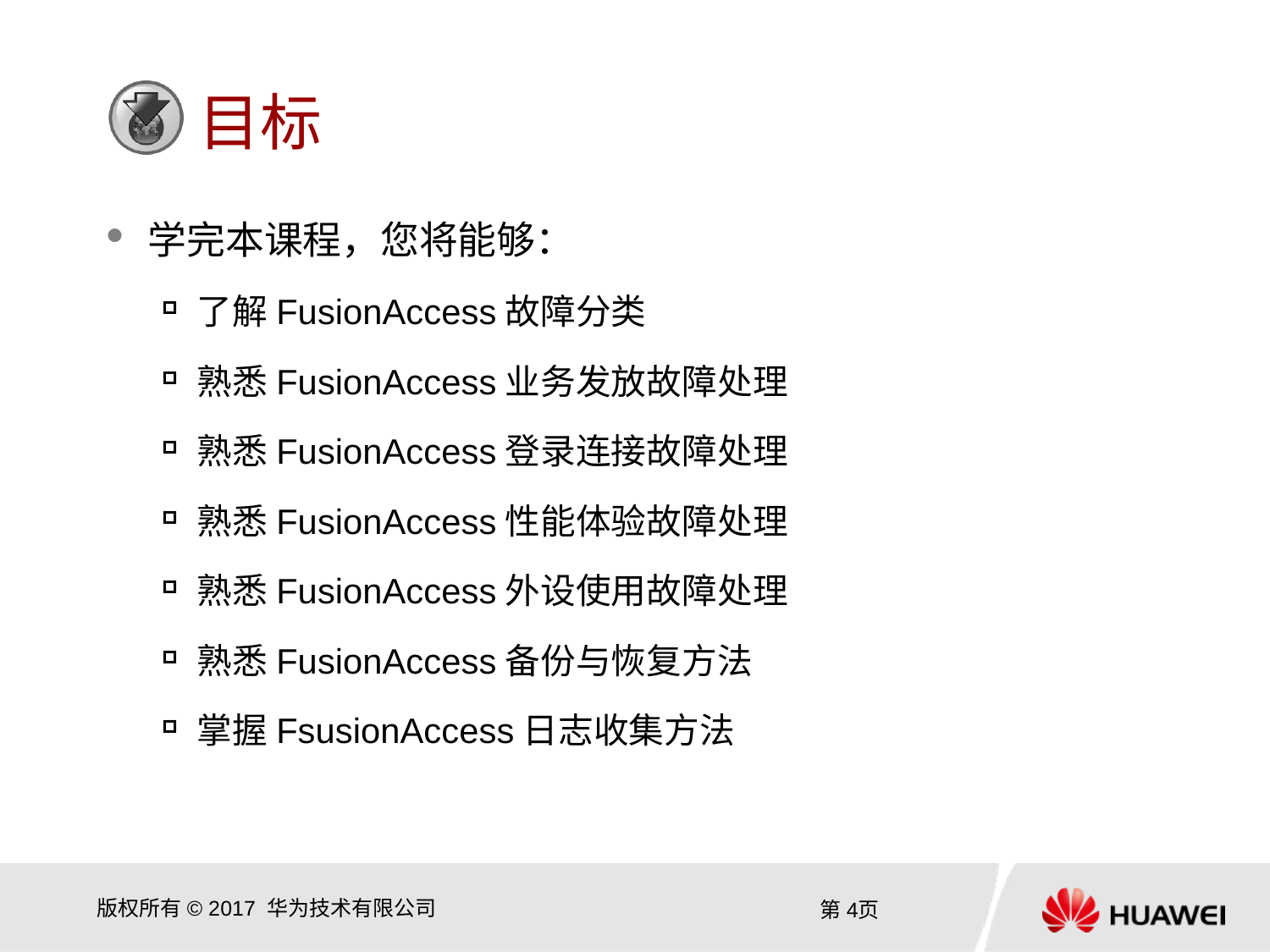

学完本课程，您将能够：
了解FusionAccess故障分类
熟悉FusionAccess业务发放故障处理
熟悉FusionAccess登录连接故障处理
熟悉FusionAccess性能体验故障处理
熟悉FusionAccess外设使用故障处理
熟悉FusionAccess备份与恢复方法
掌握FsusionAccess日志收集方法